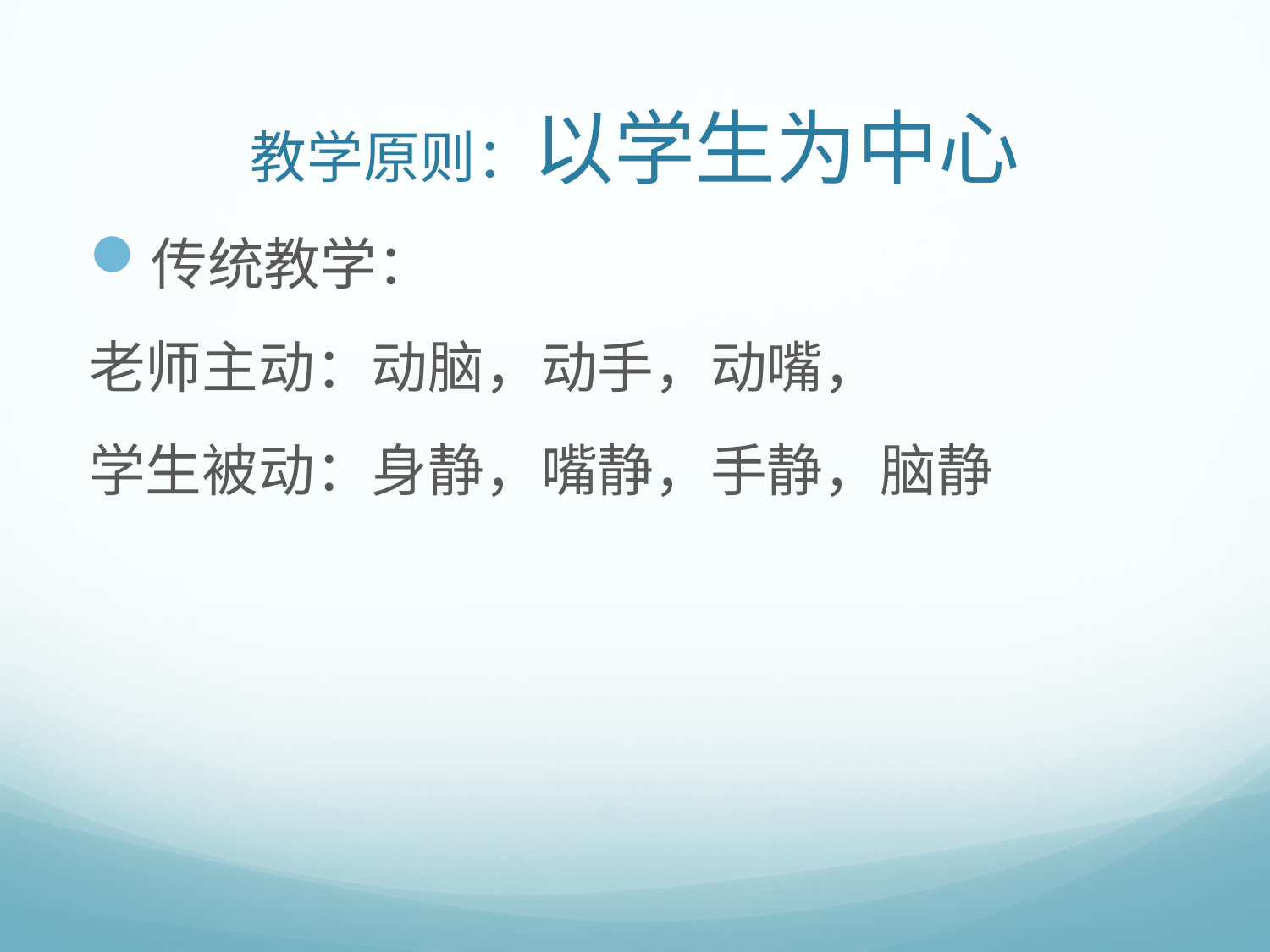

# 教学原则：以学生为中心
传统教学：
老师主动：动脑，动手，动嘴，
学生被动：身静，嘴静，手静，脑静